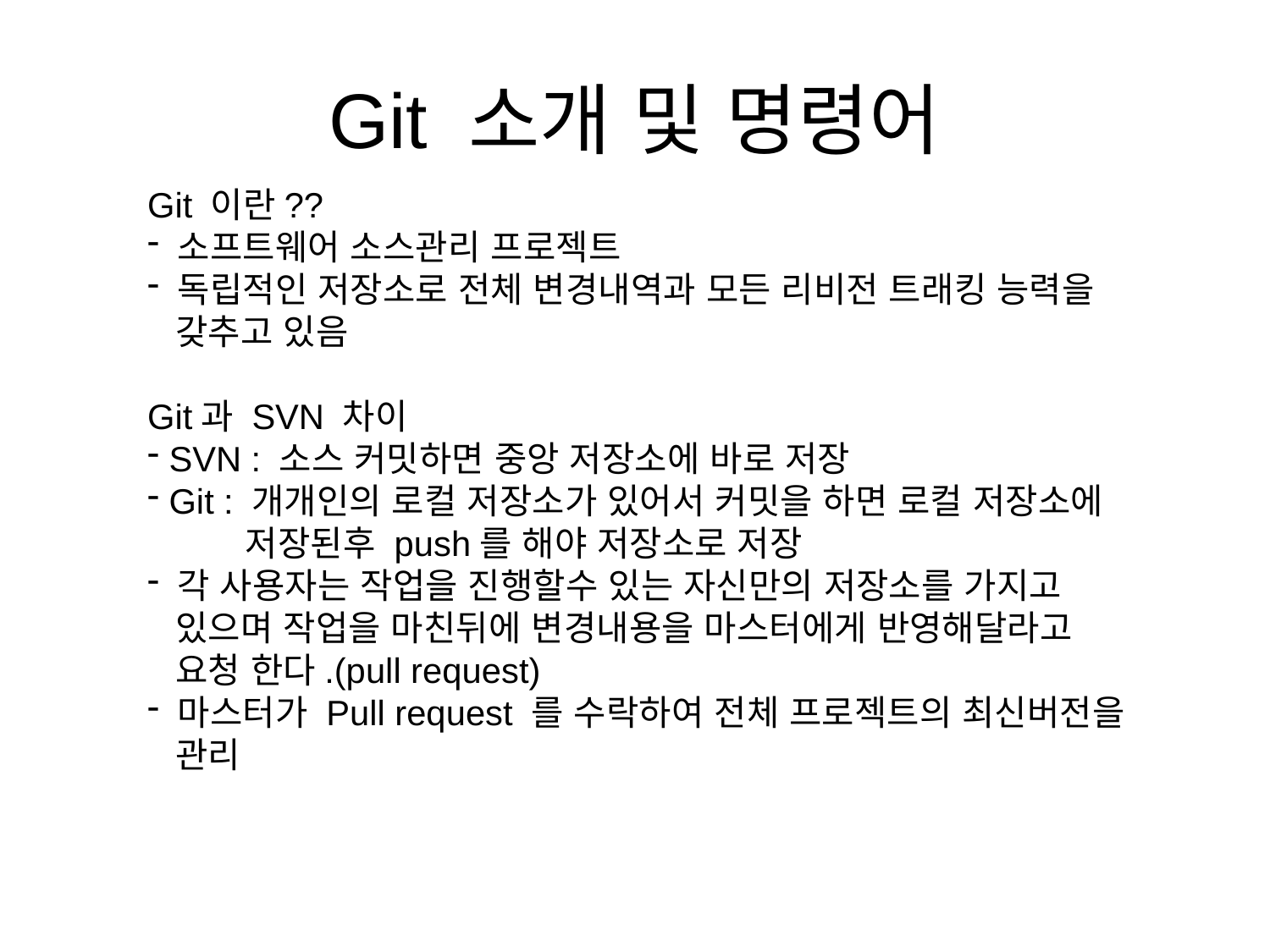

# Git 소개 및 명령어
Git 이란??
 소프트웨어 소스관리 프로젝트
 독립적인 저장소로 전체 변경내역과 모든 리비전 트래킹 능력을
  갖추고 있음

Git과 SVN 차이
 SVN : 소스 커밋하면 중앙 저장소에 바로 저장
 Git : 개개인의 로컬 저장소가 있어서 커밋을 하면 로컬 저장소에
         저장된후 push를 해야 저장소로 저장
 각 사용자는 작업을 진행할수 있는 자신만의 저장소를 가지고
  있으며 작업을 마친뒤에 변경내용을 마스터에게 반영해달라고
  요청 한다.(pull request)
 마스터가 Pull request 를 수락하여 전체 프로젝트의 최신버전을
  관리